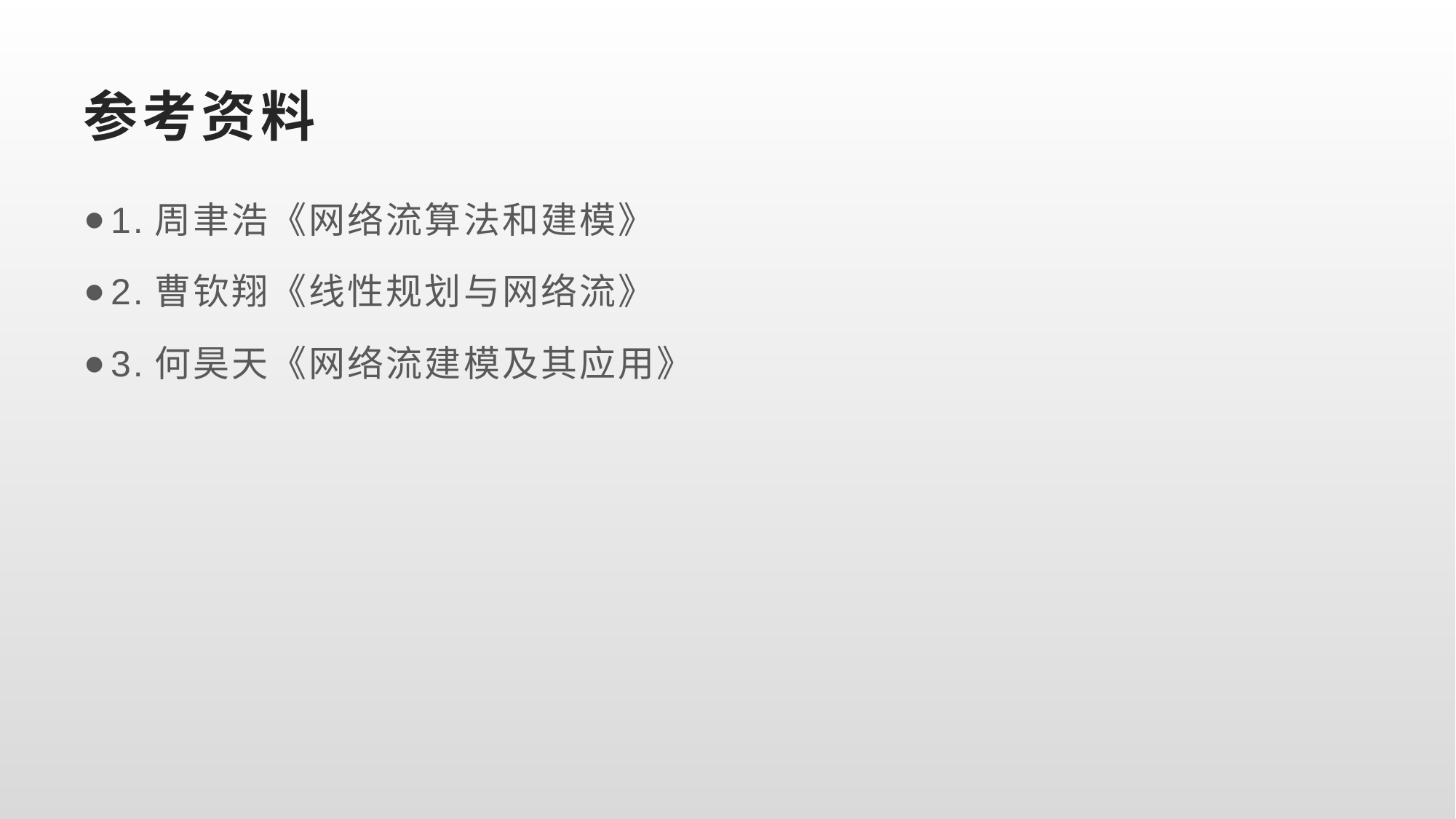

# 参考资料
1.周聿浩《网络流算法和建模》
2.曹钦翔《线性规划与网络流》
3.何昊天《网络流建模及其应用》